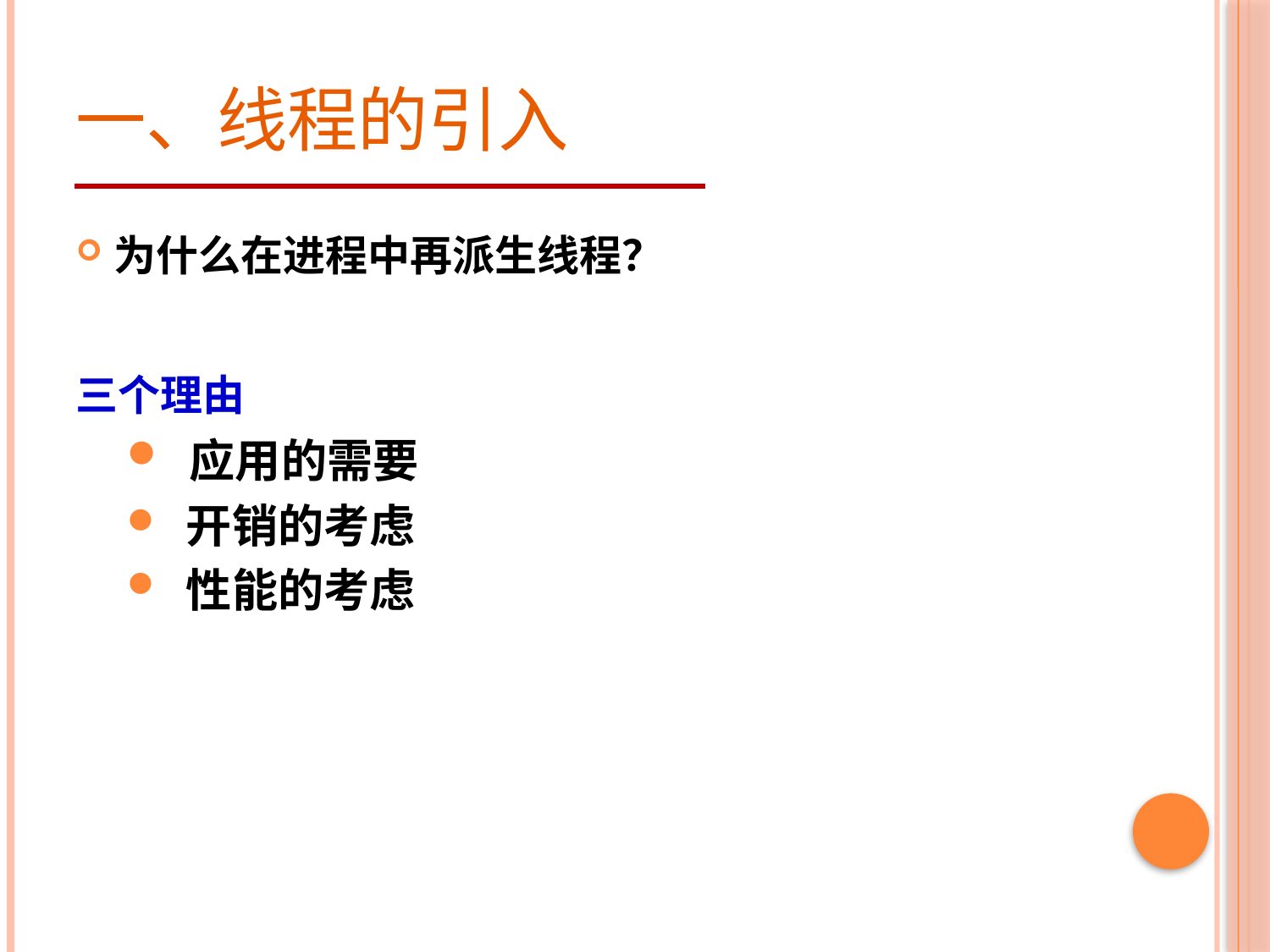

# 一、线程的引入
为什么在进程中再派生线程？

三个理由
 应用的需要
 开销的考虑
 性能的考虑